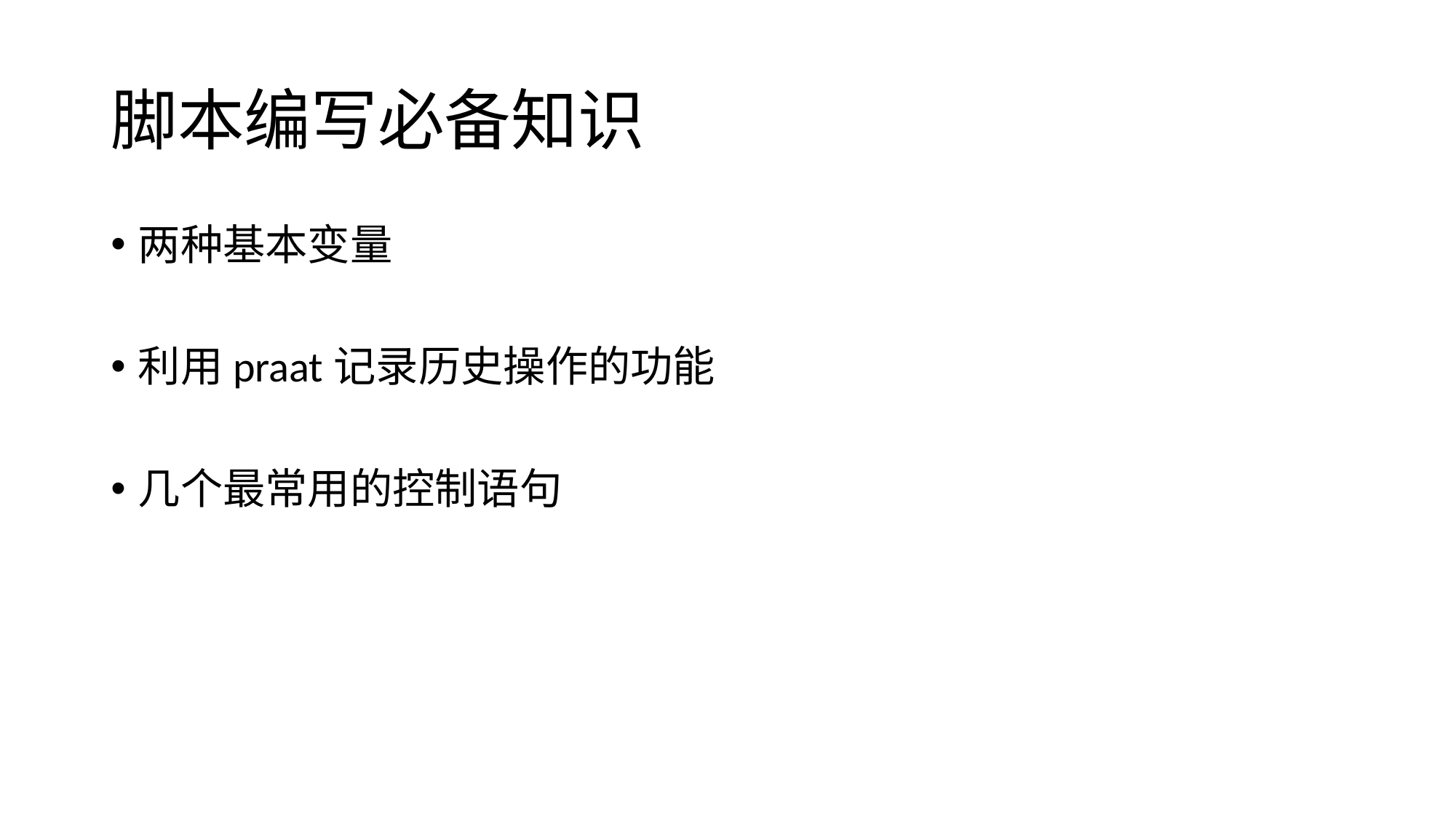

# 脚本编写必备知识
两种基本变量

利用praat记录历史操作的功能

几个最常用的控制语句